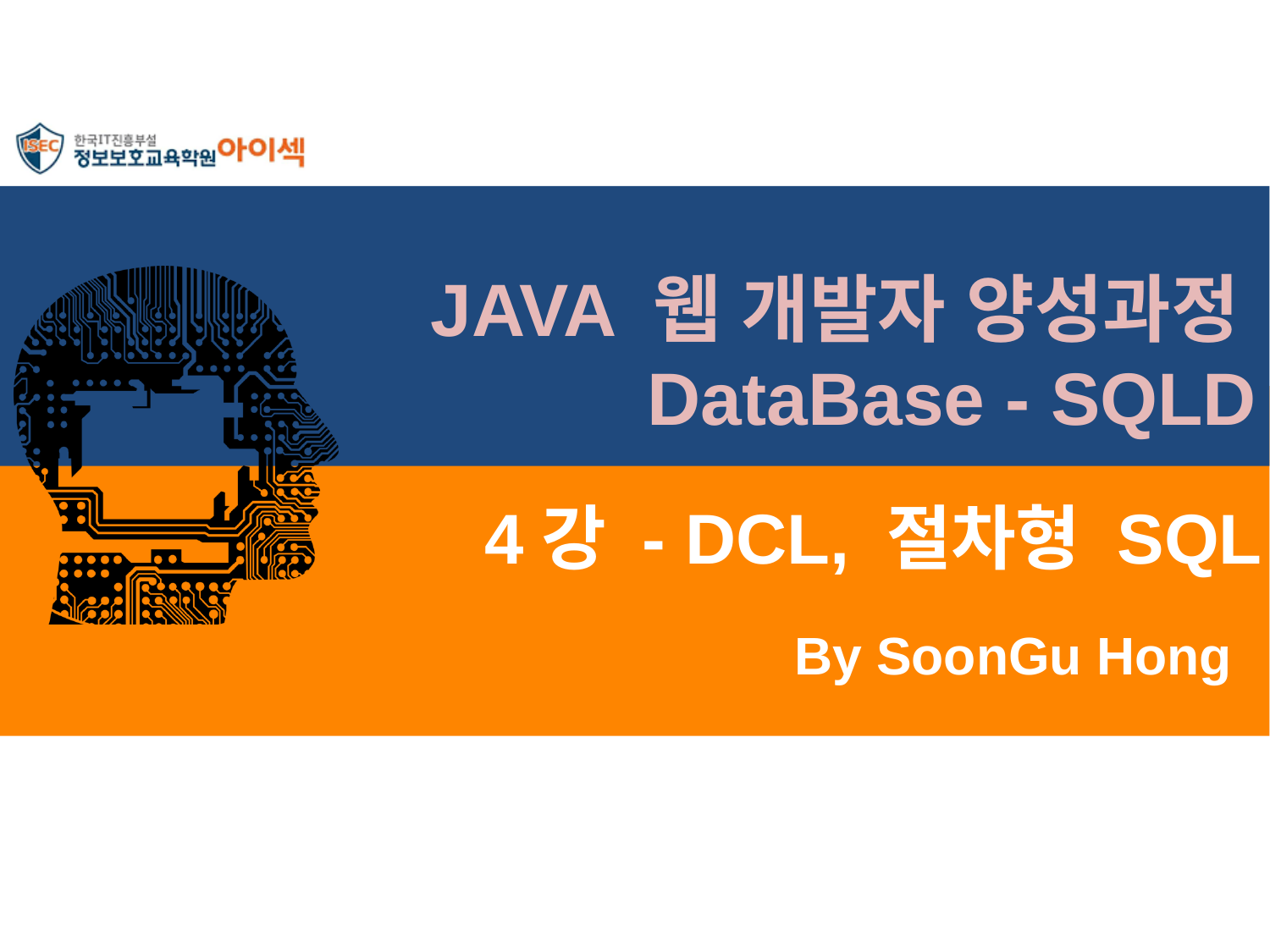

JAVA 웹 개발자 양성과정DataBase - SQLD
# 4강 - DCL, 절차형 SQL
By SoonGu Hong